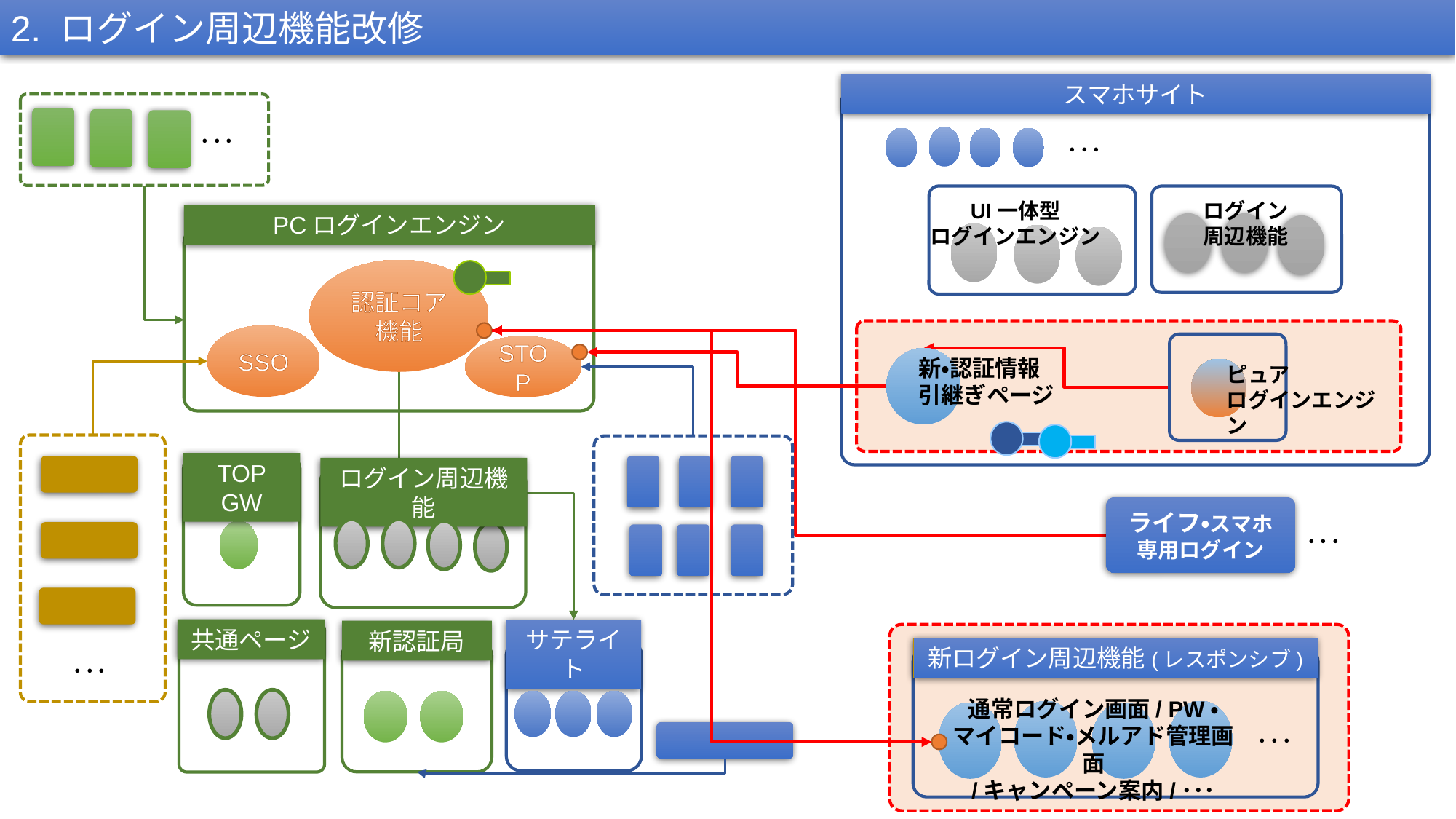

2. ログイン周辺機能改修
スマホサイト

･･･

･･･

UI一体型
ログインエンジン
ログイン
周辺機能
PCログインエンジン

認証コア機能

SSO

STOP

新・認証情報
引継ぎページ
ピュア
ログインエンジン

TOP GW

ログイン周辺機能

ライフ・スマホ
専用ログイン

･･･

共通ページ

サテライト

新認証局

新ログイン周辺機能(レスポンシブ)

･･･
通常ログイン画面/ PW・
マイコード・メルアド管理画面
/キャンペーン案内/･･･

･･･